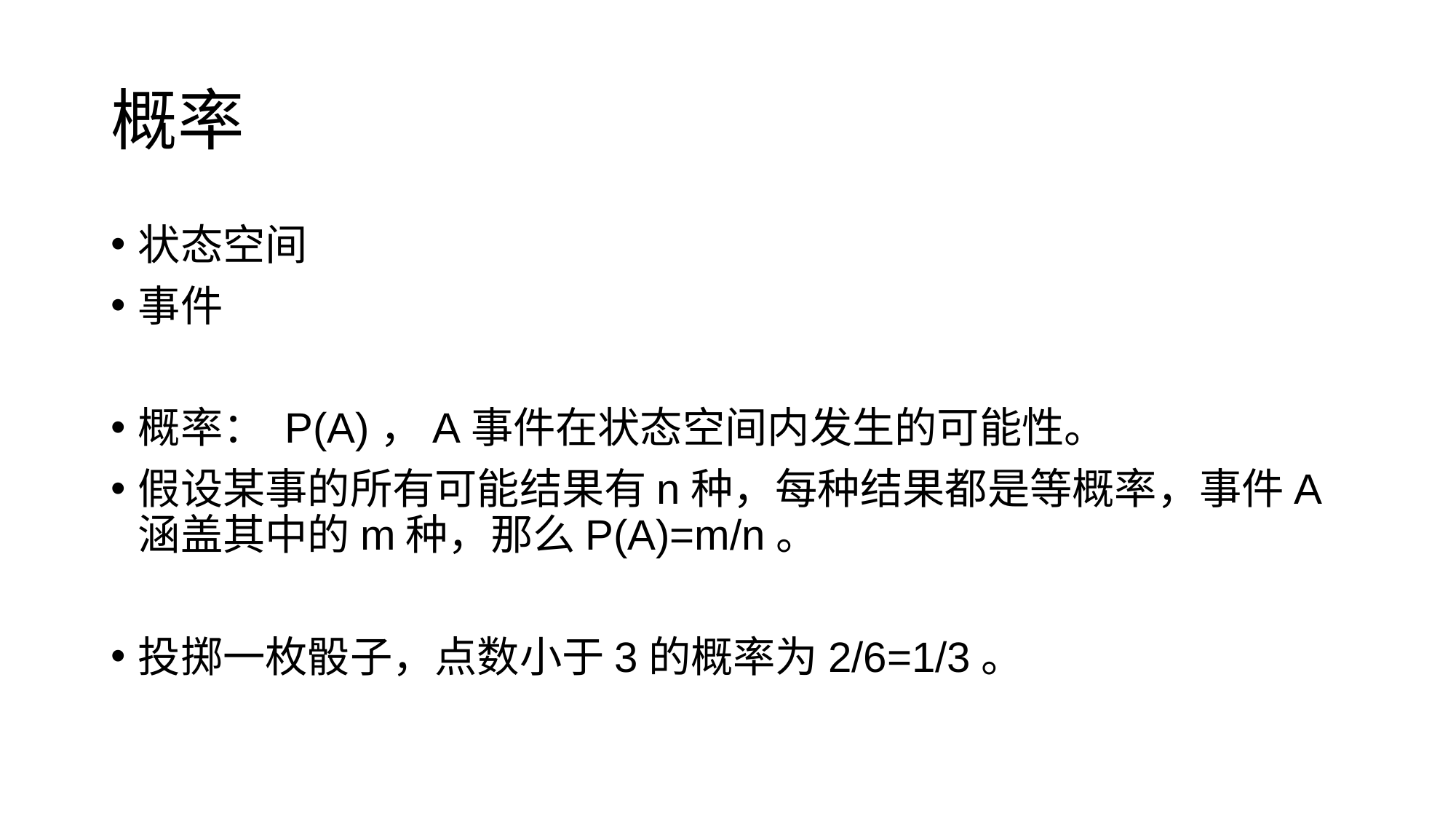

# 概率
状态空间
事件

概率： P(A)，A事件在状态空间内发生的可能性。
假设某事的所有可能结果有n种，每种结果都是等概率，事件A涵盖其中的m种，那么P(A)=m/n。

投掷一枚骰子，点数小于3的概率为2/6=1/3。